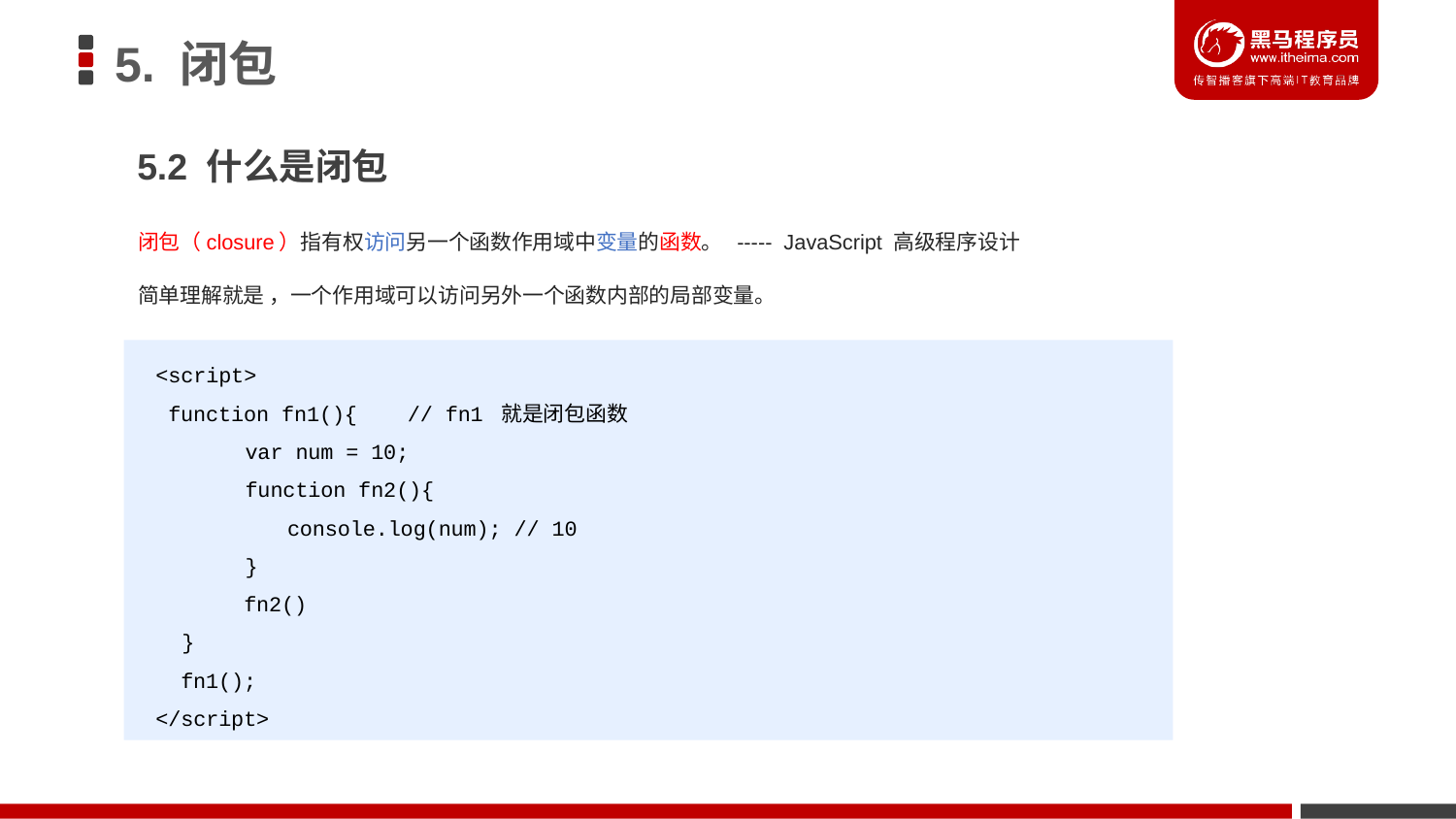

# 5. 闭包
5.2 什么是闭包
闭包（closure）指有权访问另一个函数作用域中变量的函数。  -----  JavaScript 高级程序设计
简单理解就是 ，一个作用域可以访问另外一个函数内部的局部变量。
<script>
 function fn1(){    // fn1 就是闭包函数
　　　　var num = 10;
　　　　function fn2(){
　　　　　　console.log(num); // 10
　　　　}
       fn2()
　}
  fn1();
</script>